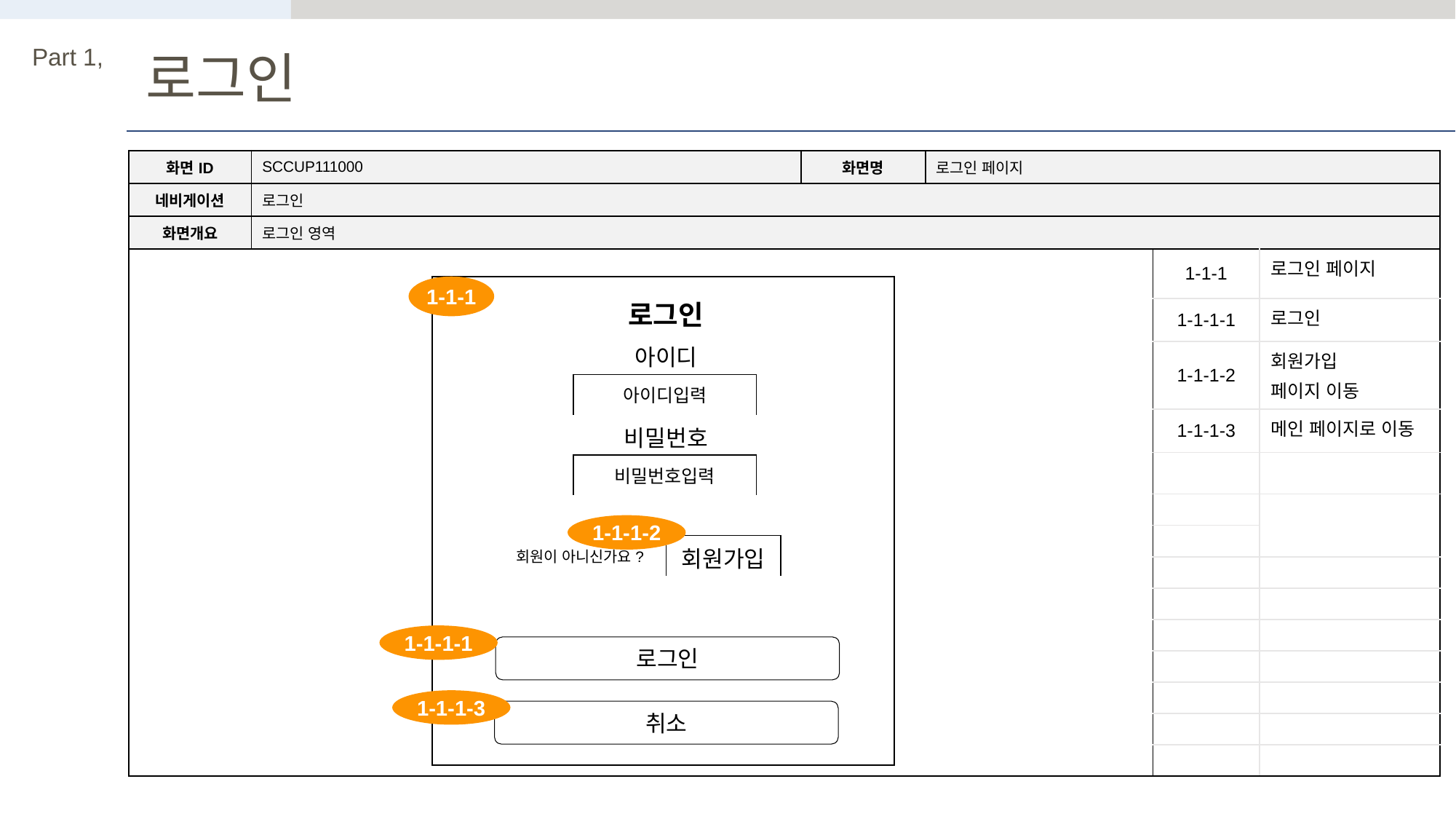

Part 1,
로그인
| 화면ID | SCCUP111000 | 화면명 | 로그인 페이지 |  |  |
| --- | --- | --- | --- | --- | --- |
| 네비게이션 | 로그인 |  |  |  |  |
| 화면개요 | 로그인 영역 |  |  |  |  |
|  |  |  |  | 1-1-1 | 로그인 페이지 |
|  |  |  |  | 1-1-1-1 | 로그인 |
|  |  |  |  | 1-1-1-2 | 회원가입 페이지 이동 |
|  |  |  |  | 1-1-1-3 | 메인 페이지로 이동 |
|  |  |  |  |  |  |
|  |  |  |  |  |  |
|  |  |  |  |  |  |
|  |  |  |  |  |  |
|  |  |  |  |  |  |
|  |  |  |  |  |  |
|  |  |  |  |  |  |
|  |  |  |  |  |  |
|  |  |  |  |  |  |
|  |  |  |  |  |  |

1-1-1

| 로그인 |  |  |  |  |
| --- | --- | --- | --- | --- |
| 아이디 |  |  |  |  |
|  | 아이디입력 |  |  |  |
| 비밀번호 |  |  |  |  |
|  | 비밀번호입력 |  |  |  |
|  |  |  |  |  |
| 회원이 아니신가요? |  | 회원가입 |  |  |
|  |  |  |  |  |
1-1-1-2
1-1-1-1
로그인
1-1-1-3
취소